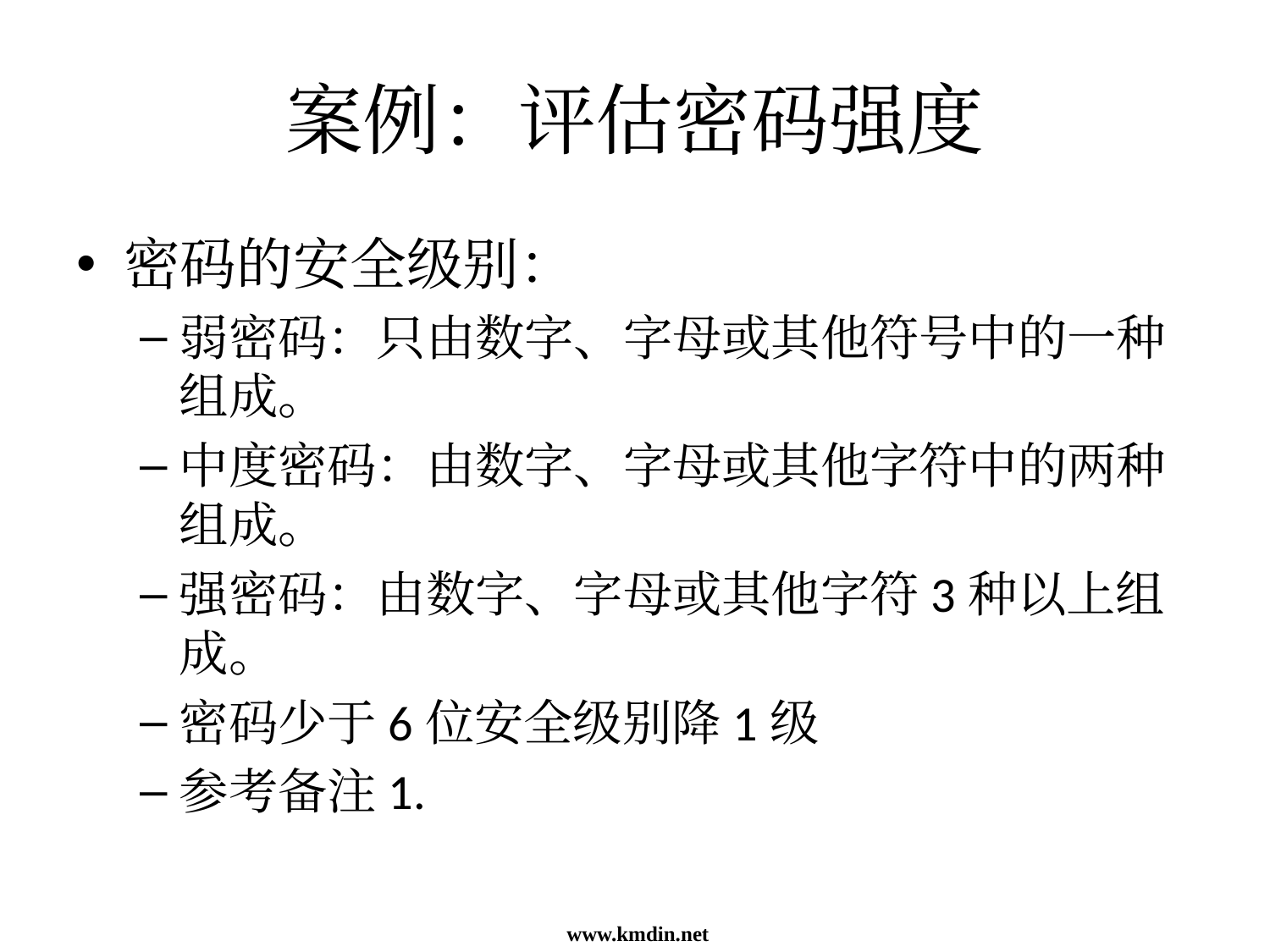

案例：评估密码强度
密码的安全级别：
弱密码：只由数字、字母或其他符号中的一种组成。
中度密码：由数字、字母或其他字符中的两种组成。
强密码：由数字、字母或其他字符3种以上组成。
密码少于6位安全级别降1级
参考备注1.